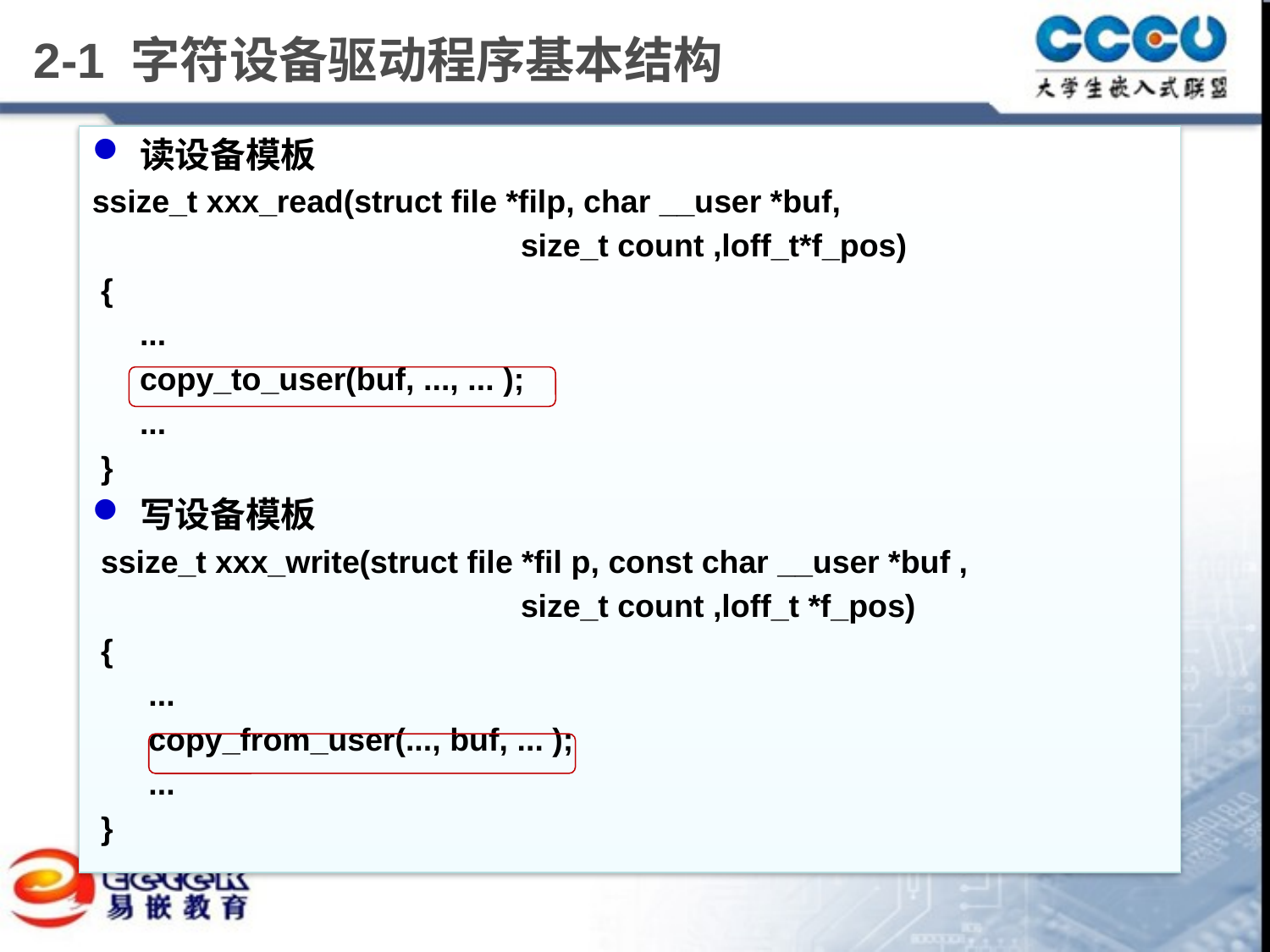

# 2-1 字符设备驱动程序基本结构
读设备模板
ssize_t xxx_read(struct file *filp, char __user *buf,
				size_t count ,loff_t*f_pos)
 {
 	...
	copy_to_user(buf, ..., ... );
 	...
 }
写设备模板
 ssize_t xxx_write(struct file *fil p, const char __user *buf ,
				size_t count ,loff_t *f_pos)
 {
	 ...
 	 copy_from_user(..., buf, ... );
 	 ...
 }